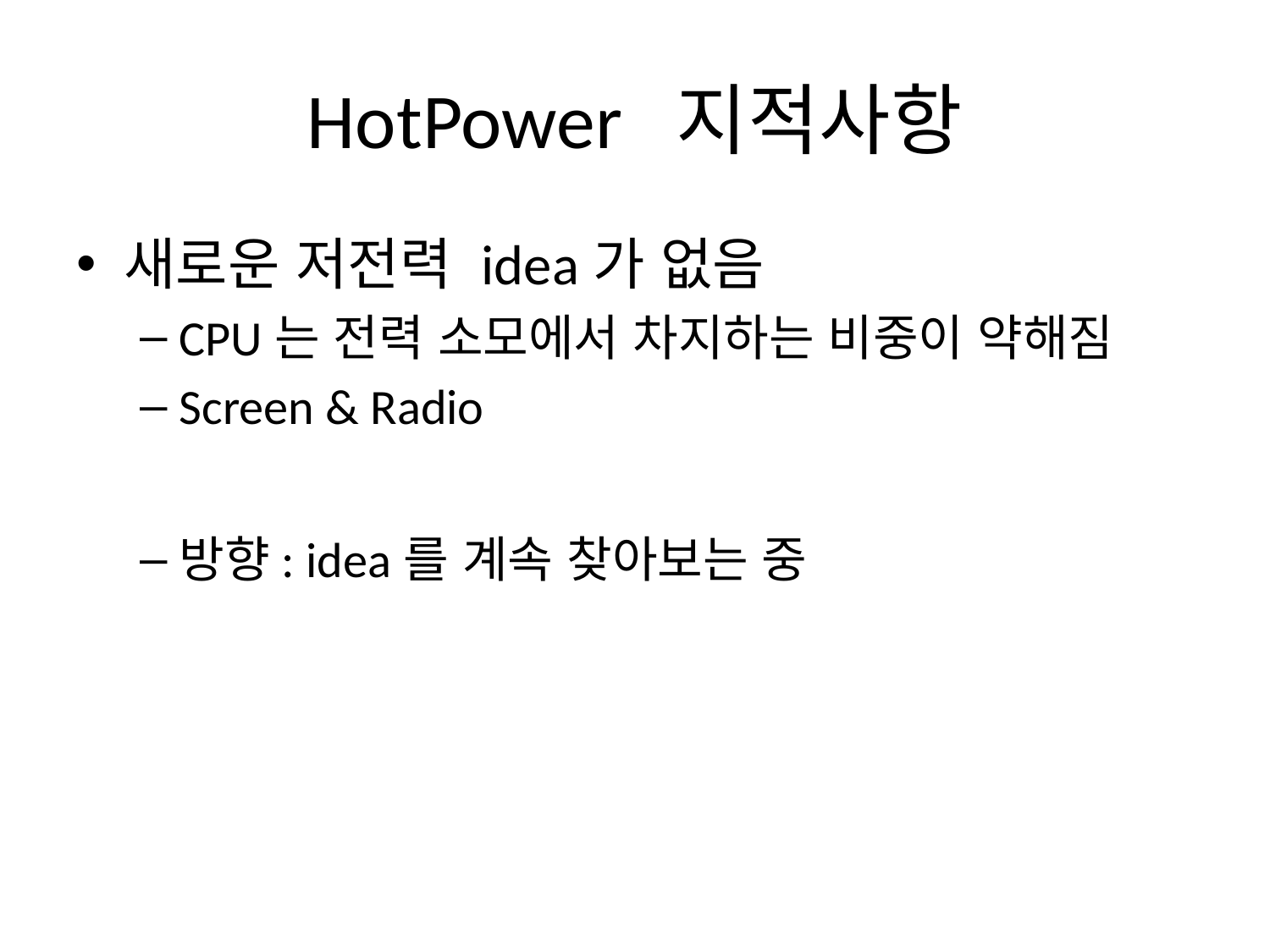

# HotPower  지적사항
새로운 저전력 idea가 없음
CPU는 전력 소모에서 차지하는 비중이 약해짐
Screen & Radio

방향: idea를 계속 찾아보는 중